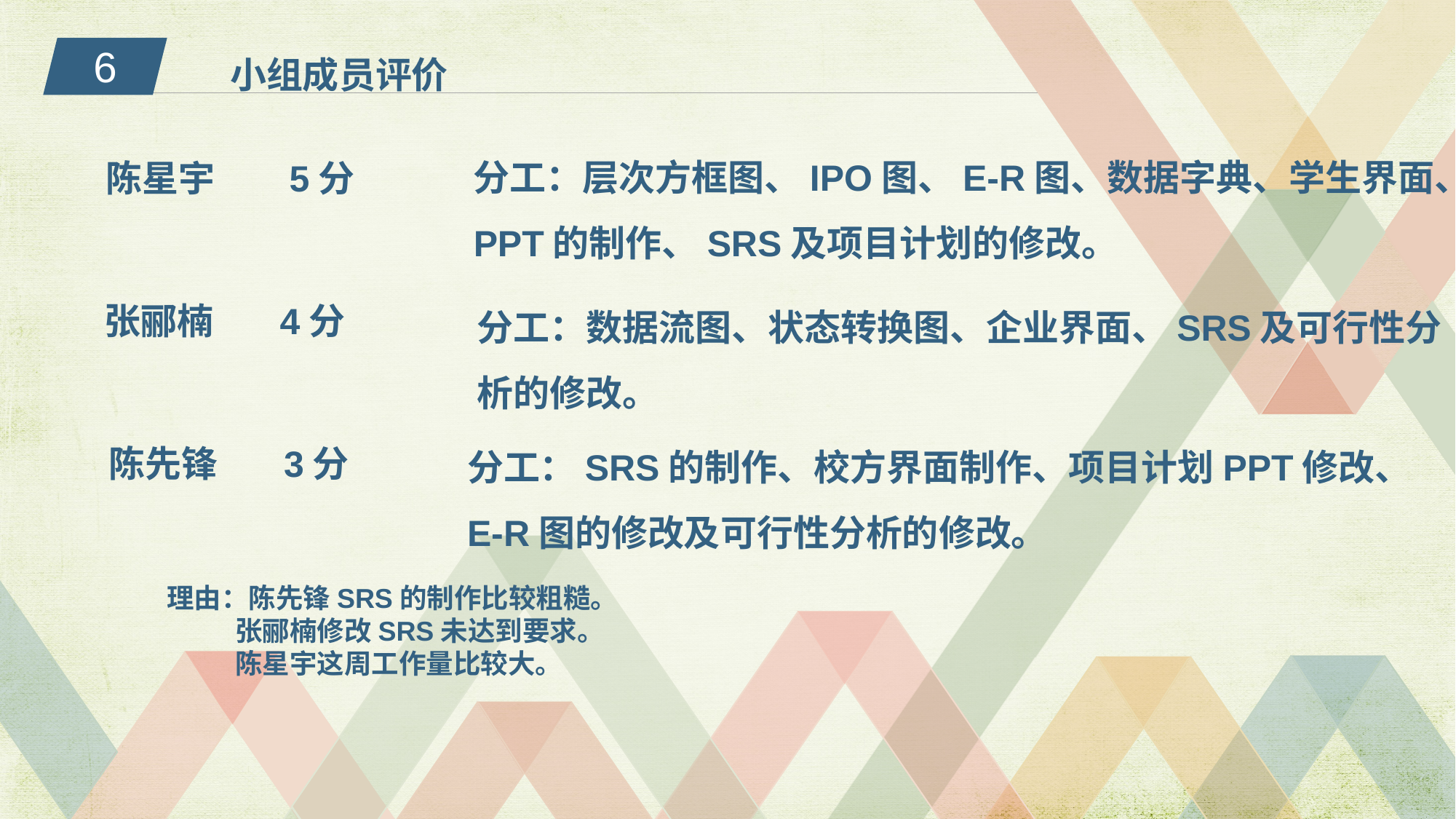

小组成员评价
6

分工：层次方框图、IPO图、E-R图、数据字典、学生界面、
PPT的制作、SRS及项目计划的修改。

陈星宇        5分

张郦楠       4分
分工：数据流图、状态转换图、企业界面、SRS及可行性分
析的修改。

陈先锋       3分
分工：SRS的制作、校方界面制作、项目计划PPT修改、
E-R图的修改及可行性分析的修改。

理由：陈先锋SRS的制作比较粗糙。
          张郦楠修改SRS未达到要求。
          陈星宇这周工作量比较大。